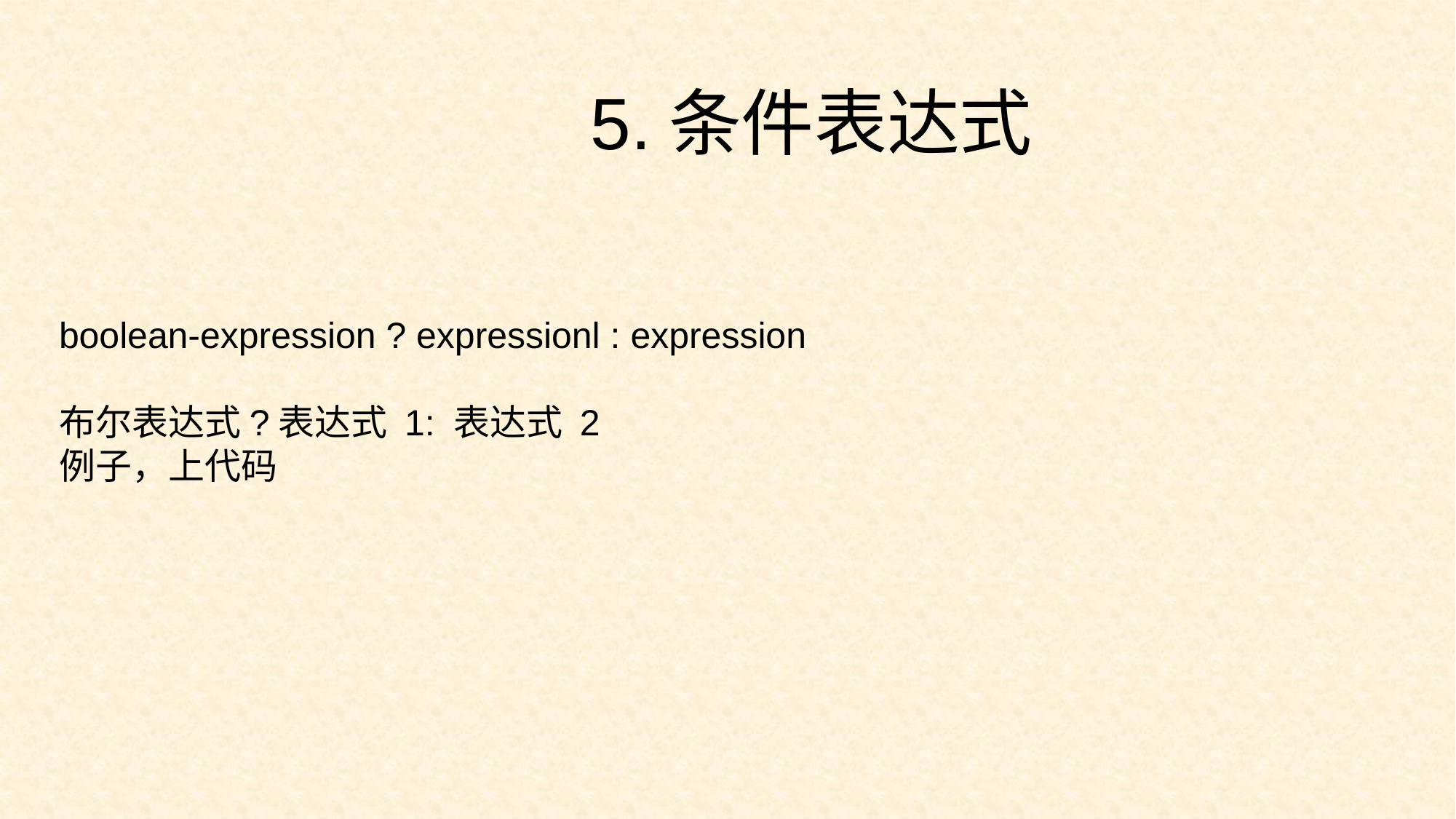

5.条件表达式
boolean-expression ? expressionl : expression

布尔表达式?表达式 1: 表达式 2
例子，上代码